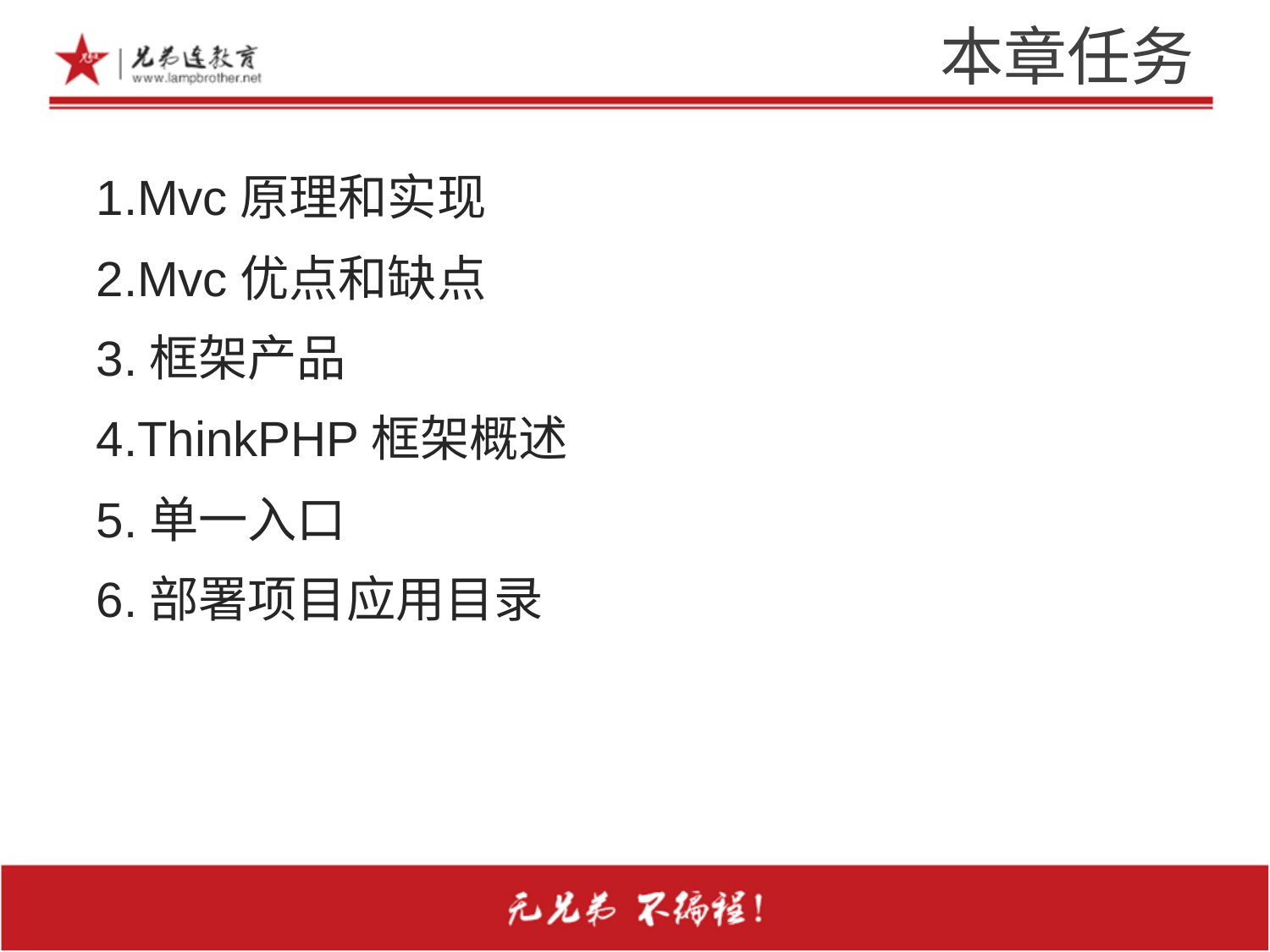

# 本章任务
1.Mvc原理和实现
2.Mvc优点和缺点
3.框架产品
4.ThinkPHP框架概述
5.单一入口
6.部署项目应用目录